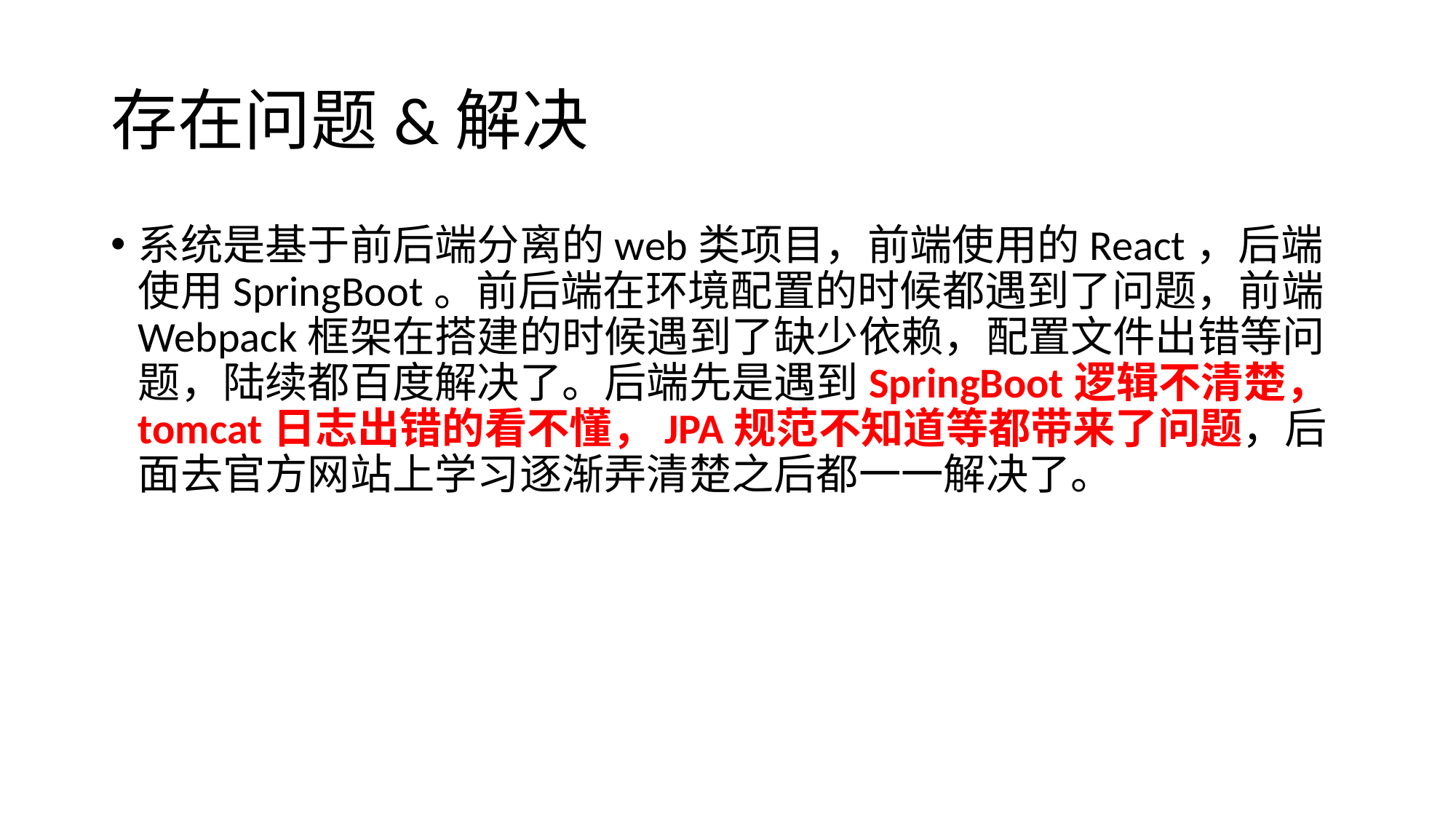

# 存在问题&解决
系统是基于前后端分离的web类项目，前端使用的React，后端使用SpringBoot。前后端在环境配置的时候都遇到了问题，前端Webpack框架在搭建的时候遇到了缺少依赖，配置文件出错等问题，陆续都百度解决了。后端先是遇到SpringBoot逻辑不清楚，tomcat日志出错的看不懂，JPA规范不知道等都带来了问题，后面去官方网站上学习逐渐弄清楚之后都一一解决了。